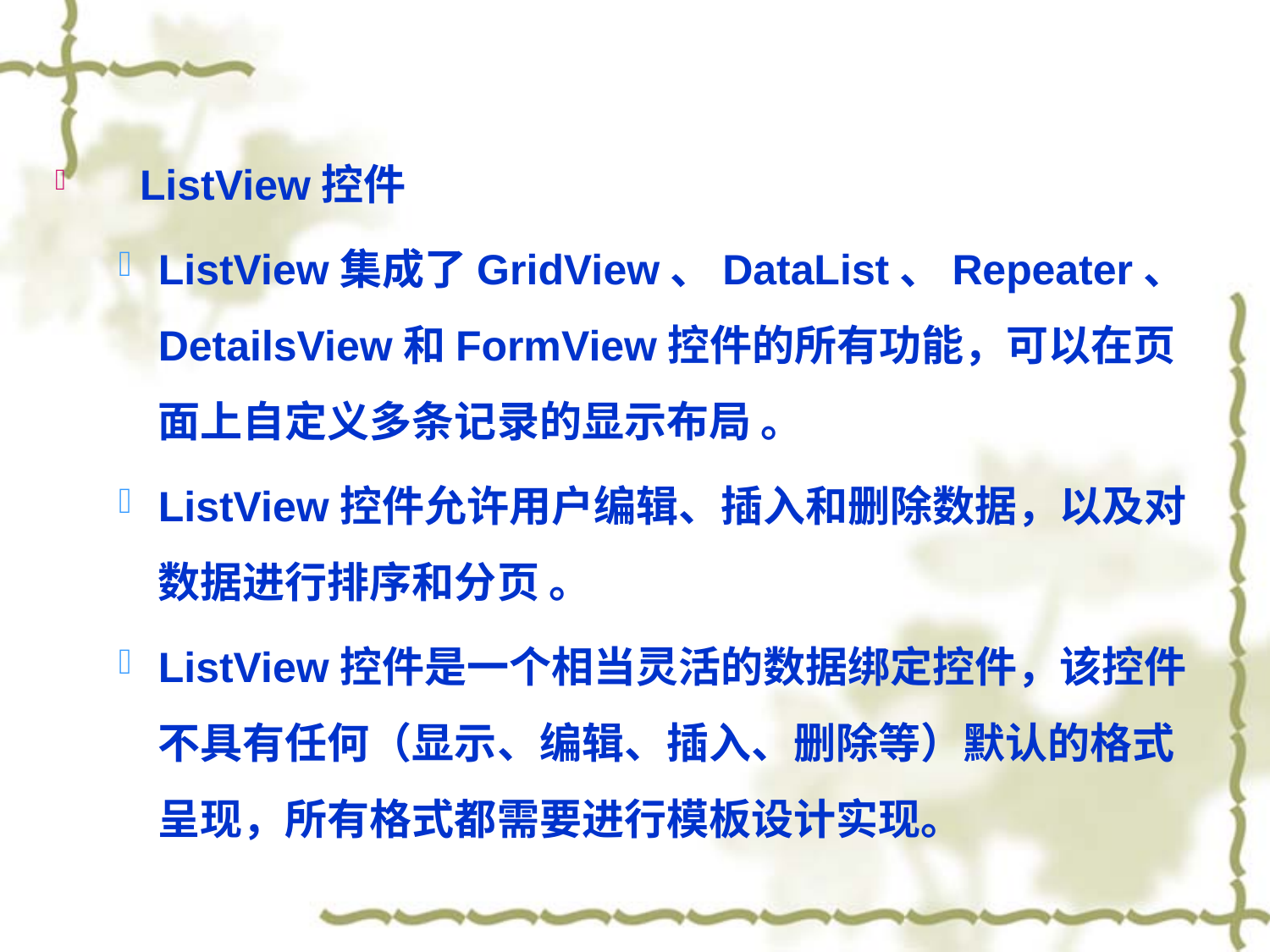

ListView控件
ListView集成了GridView、DataList、Repeater、DetailsView和FormView控件的所有功能，可以在页面上自定义多条记录的显示布局 。
ListView控件允许用户编辑、插入和删除数据，以及对数据进行排序和分页 。
ListView控件是一个相当灵活的数据绑定控件，该控件不具有任何（显示、编辑、插入、删除等）默认的格式呈现，所有格式都需要进行模板设计实现。